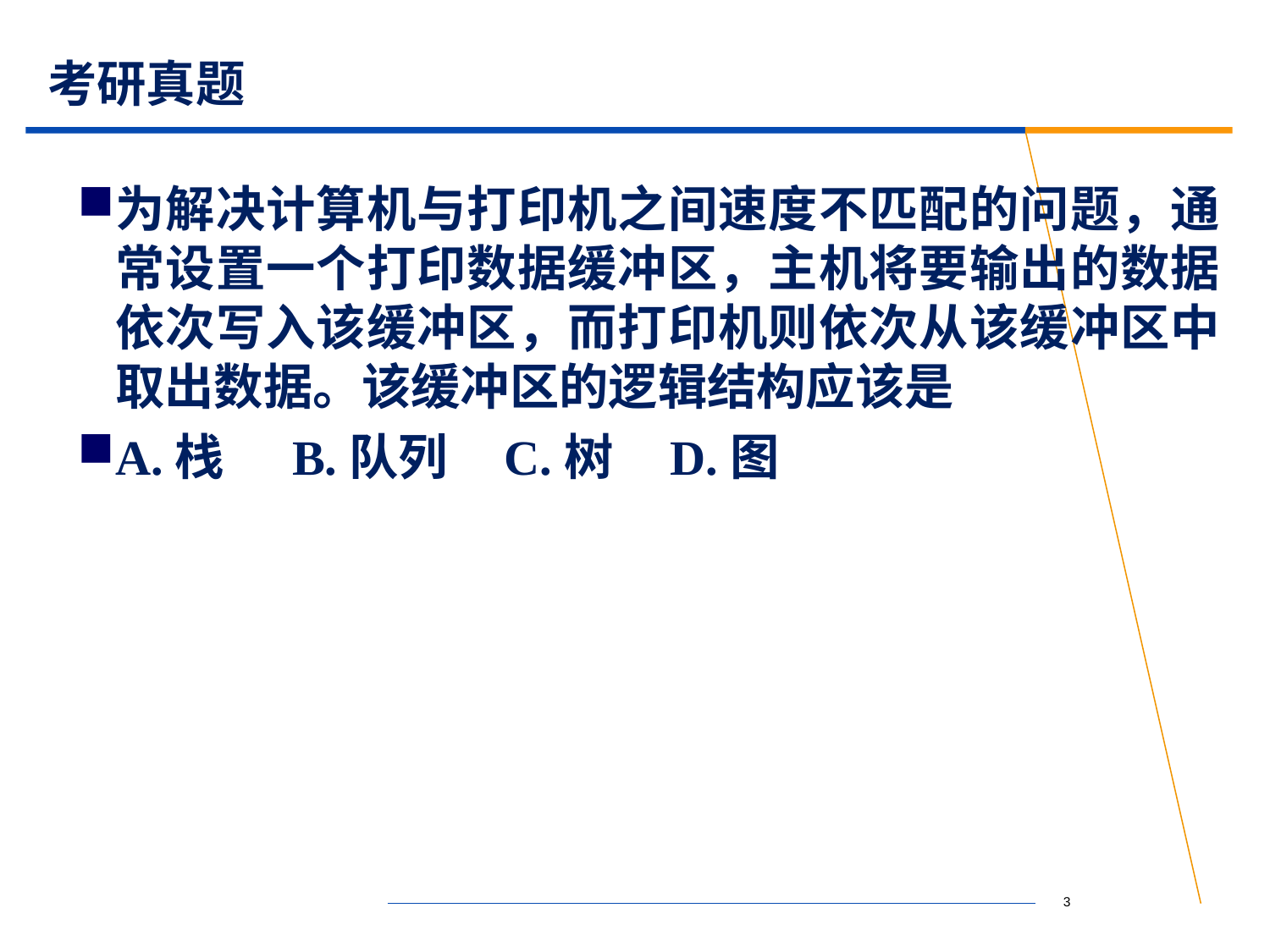

# 考研真题
为解决计算机与打印机之间速度不匹配的问题，通常设置一个打印数据缓冲区，主机将要输出的数据依次写入该缓冲区，而打印机则依次从该缓冲区中取出数据。该缓冲区的逻辑结构应该是
A.栈     B.队列    C.树    D.图